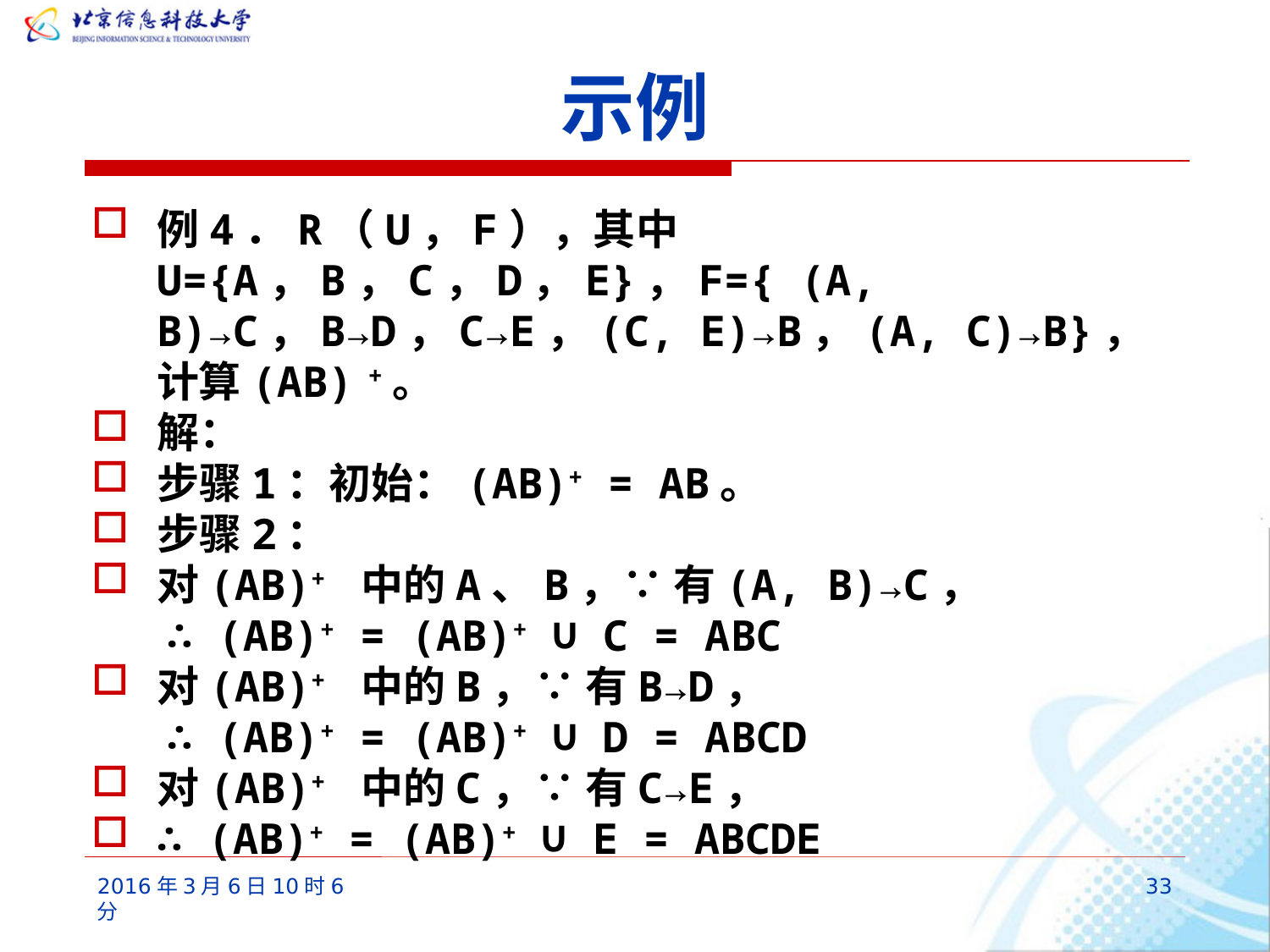

# 示例
例4．R（U，F），其中U={A，B，C，D，E}，F={ (A, B)→C，B→D，C→E，(C, E)→B，(A, C)→B}，计算(AB) +。
解：
步骤1：初始：(AB)+ = AB。
步骤2：
对(AB)+ 中的A、B，∵ 有(A, B)→C，
   ∴ (AB)+ = (AB)+ ∪ C = ABC
对(AB)+ 中的B，∵ 有B→D，
   ∴ (AB)+ = (AB)+ ∪ D = ABCD
对(AB)+ 中的C，∵ 有C→E，
∴ (AB)+ = (AB)+ ∪ E = ABCDE
2016年3月6日10时6分
33